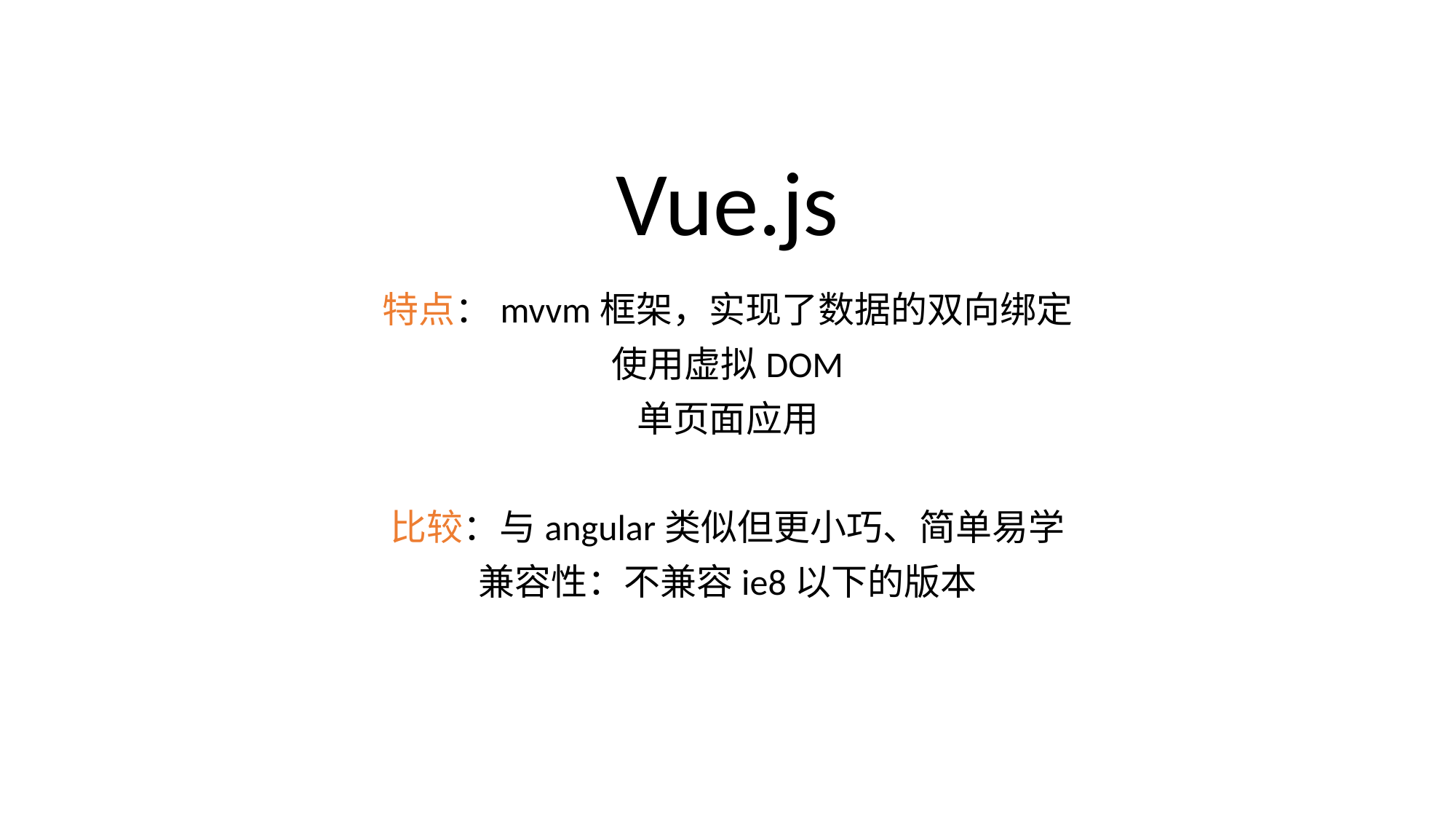

# Vue.js

特点：mvvm框架，实现了数据的双向绑定
使用虚拟DOM
单页面应用

比较：与angular类似但更小巧、简单易学
兼容性：不兼容ie8以下的版本